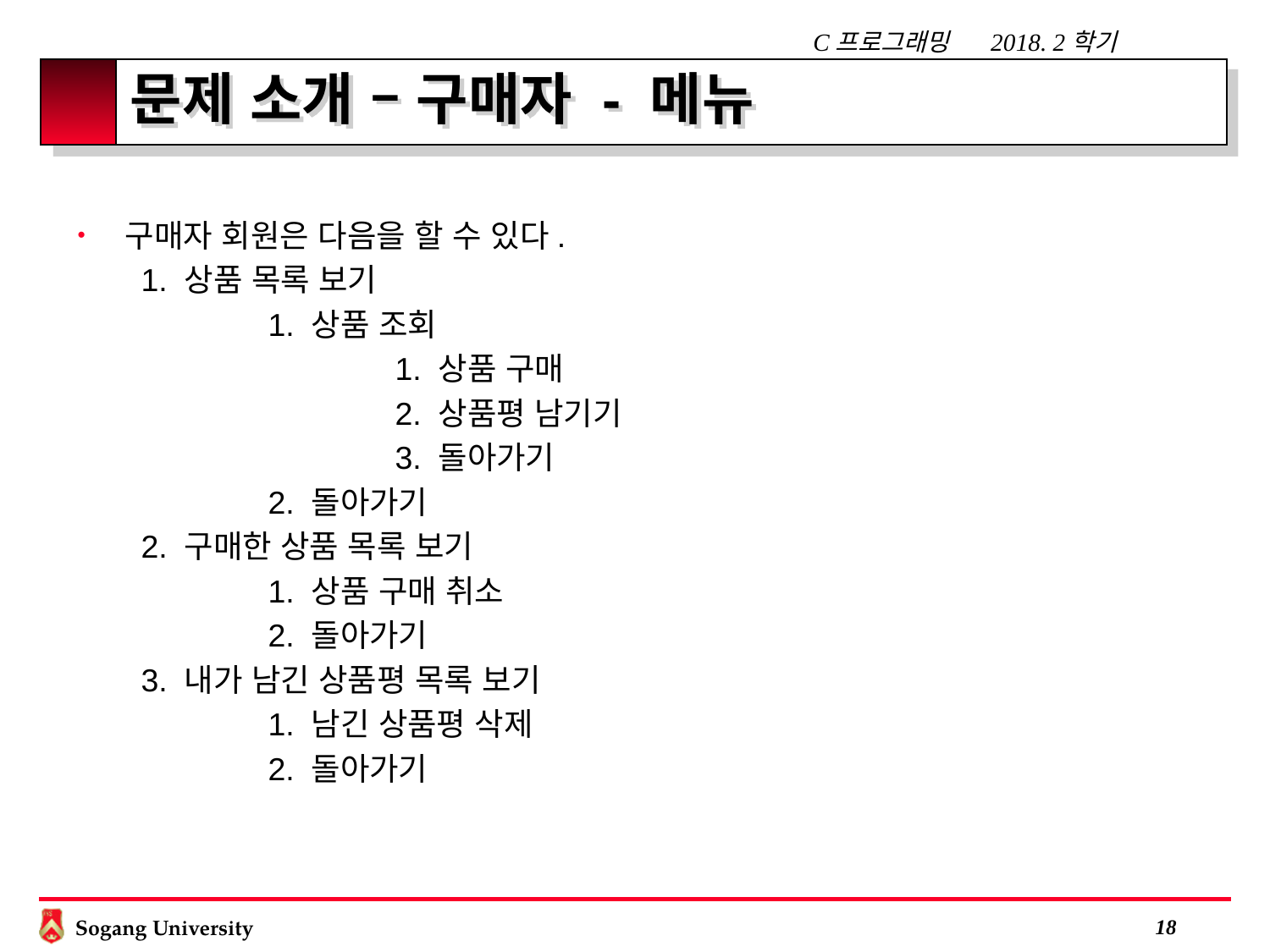

# 문제 소개 – 구매자 - 메뉴
구매자 회원은 다음을 할 수 있다.
1. 상품 목록 보기
	1. 상품 조회
		1. 상품 구매
		2. 상품평 남기기
		3. 돌아가기
	2. 돌아가기
2. 구매한 상품 목록 보기
	1. 상품 구매 취소
	2. 돌아가기
3. 내가 남긴 상품평 목록 보기
	1. 남긴 상품평 삭제
	2. 돌아가기

 18